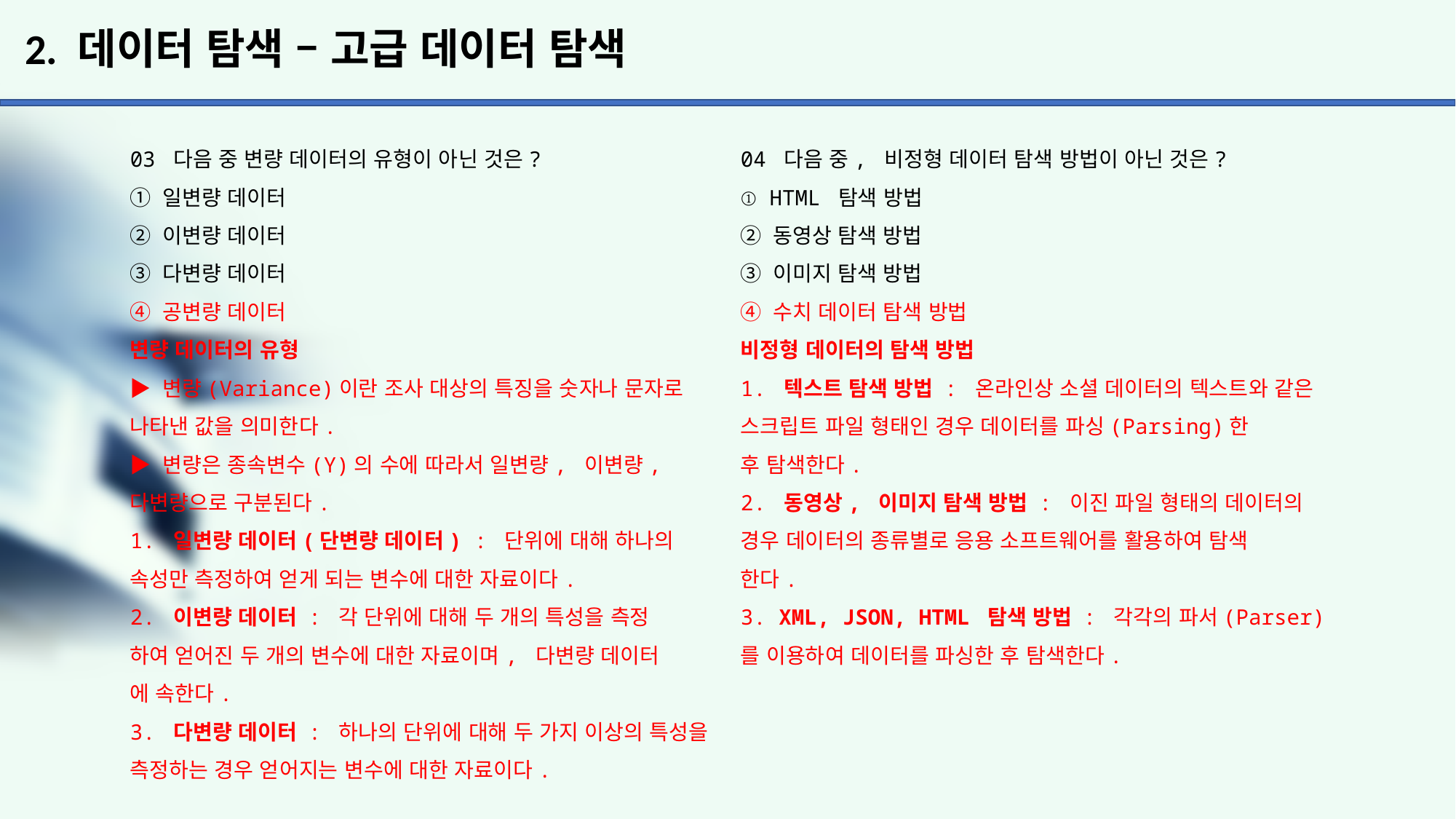

# 2. 데이터 탐색 – 고급 데이터 탐색
03 다음 중 변량 데이터의 유형이 아닌 것은?
① 일변량 데이터
② 이변량 데이터
③ 다변량 데이터
④ 공변량 데이터
변량 데이터의 유형
▶ 변량(Variance)이란 조사 대상의 특징을 숫자나 문자로
나타낸 값을 의미한다.
▶ 변량은 종속변수(Y)의 수에 따라서 일변량, 이변량, 다변량으로 구분된다.
1. 일변량 데이터(단변량 데이터) : 단위에 대해 하나의 속성만 측정하여 얻게 되는 변수에 대한 자료이다.
2. 이변량 데이터 : 각 단위에 대해 두 개의 특성을 측정
하여 얻어진 두 개의 변수에 대한 자료이며, 다변량 데이터
에 속한다.
3. 다변량 데이터 : 하나의 단위에 대해 두 가지 이상의 특성을 측정하는 경우 얻어지는 변수에 대한 자료이다.

04 다음 중, 비정형 데이터 탐색 방법이 아닌 것은?
① HTML 탐색 방법
② 동영상 탐색 방법
③ 이미지 탐색 방법
④ 수치 데이터 탐색 방법
비정형 데이터의 탐색 방법
1. 텍스트 탐색 방법 : 온라인상 소셜 데이터의 텍스트와 같은 스크립트 파일 형태인 경우 데이터를 파싱(Parsing)한
후 탐색한다.
2. 동영상, 이미지 탐색 방법 : 이진 파일 형태의 데이터의
경우 데이터의 종류별로 응용 소프트웨어를 활용하여 탐색
한다.
3. XML, JSON, HTML 탐색 방법 : 각각의 파서(Parser)를 이용하여 데이터를 파싱한 후 탐색한다.